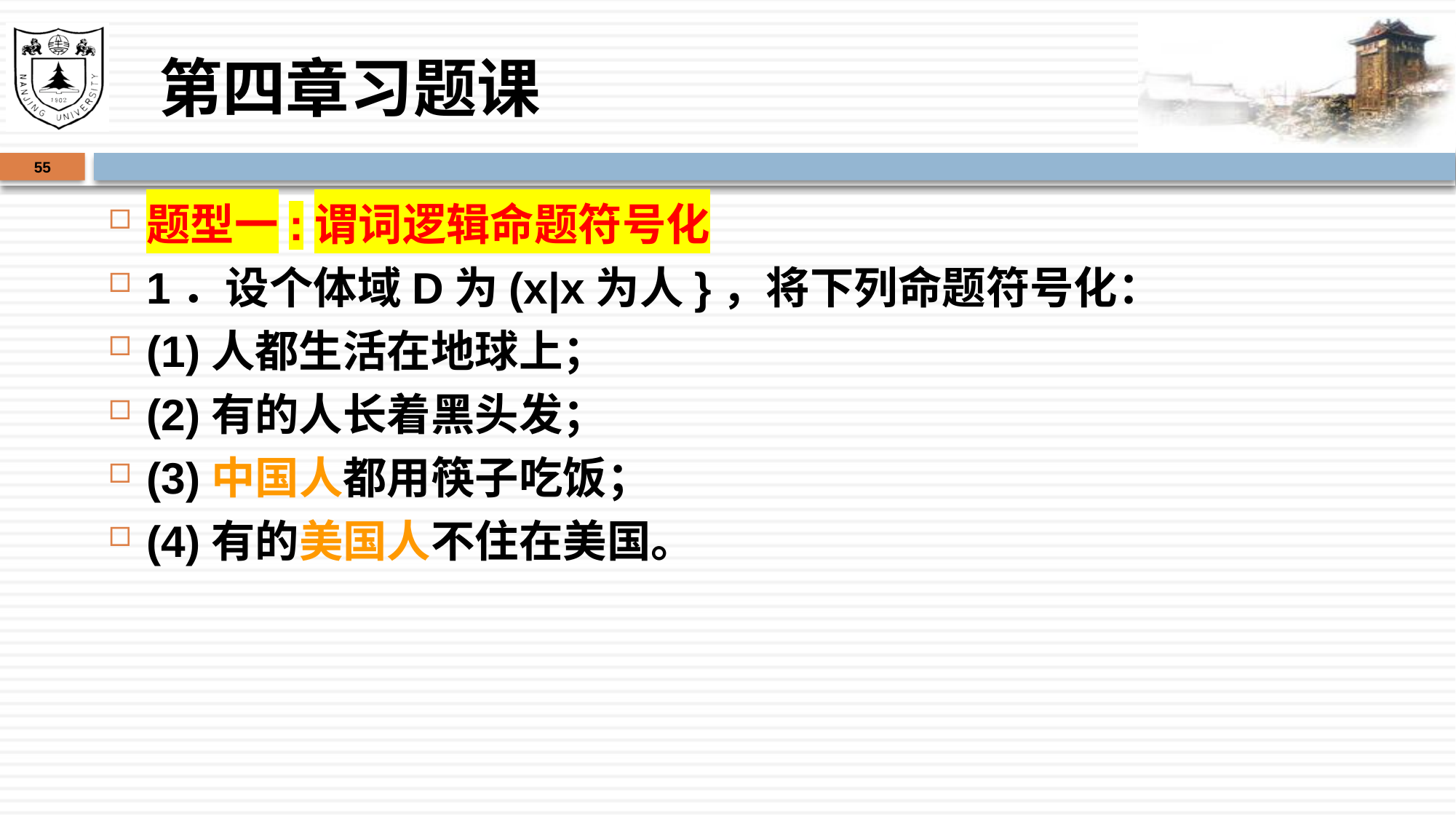

# 第四章习题课
55
题型一:谓词逻辑命题符号化
1．设个体域D为(x|x为人}，将下列命题符号化：
(1)人都生活在地球上；
(2)有的人长着黑头发；
(3)中国人都用筷子吃饭；
(4)有的美国人不住在美国。